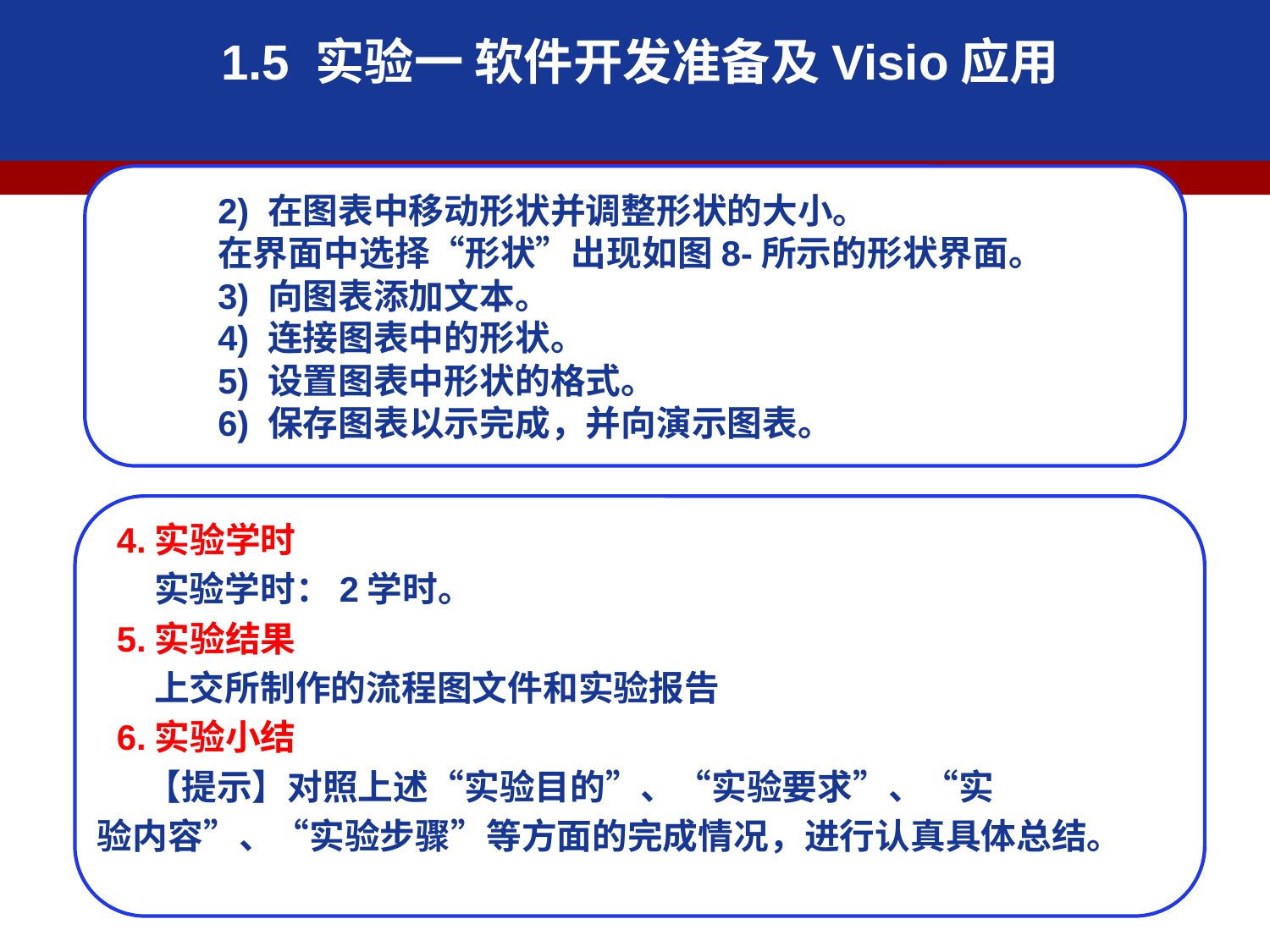

1.5 实验一 软件开发准备及Visio应用
2) 在图表中移动形状并调整形状的大小。
在界面中选择“形状”出现如图8-所示的形状界面。
3) 向图表添加文本。
4) 连接图表中的形状。
5) 设置图表中形状的格式。
6) 保存图表以示完成，并向演示图表。

  4.实验学时
      实验学时：2学时。
  5.实验结果
      上交所制作的流程图文件和实验报告
  6.实验小结
     【提示】对照上述“实验目的”、“实验要求”、“实
验内容”、“实验步骤”等方面的完成情况，进行认真具体总结。